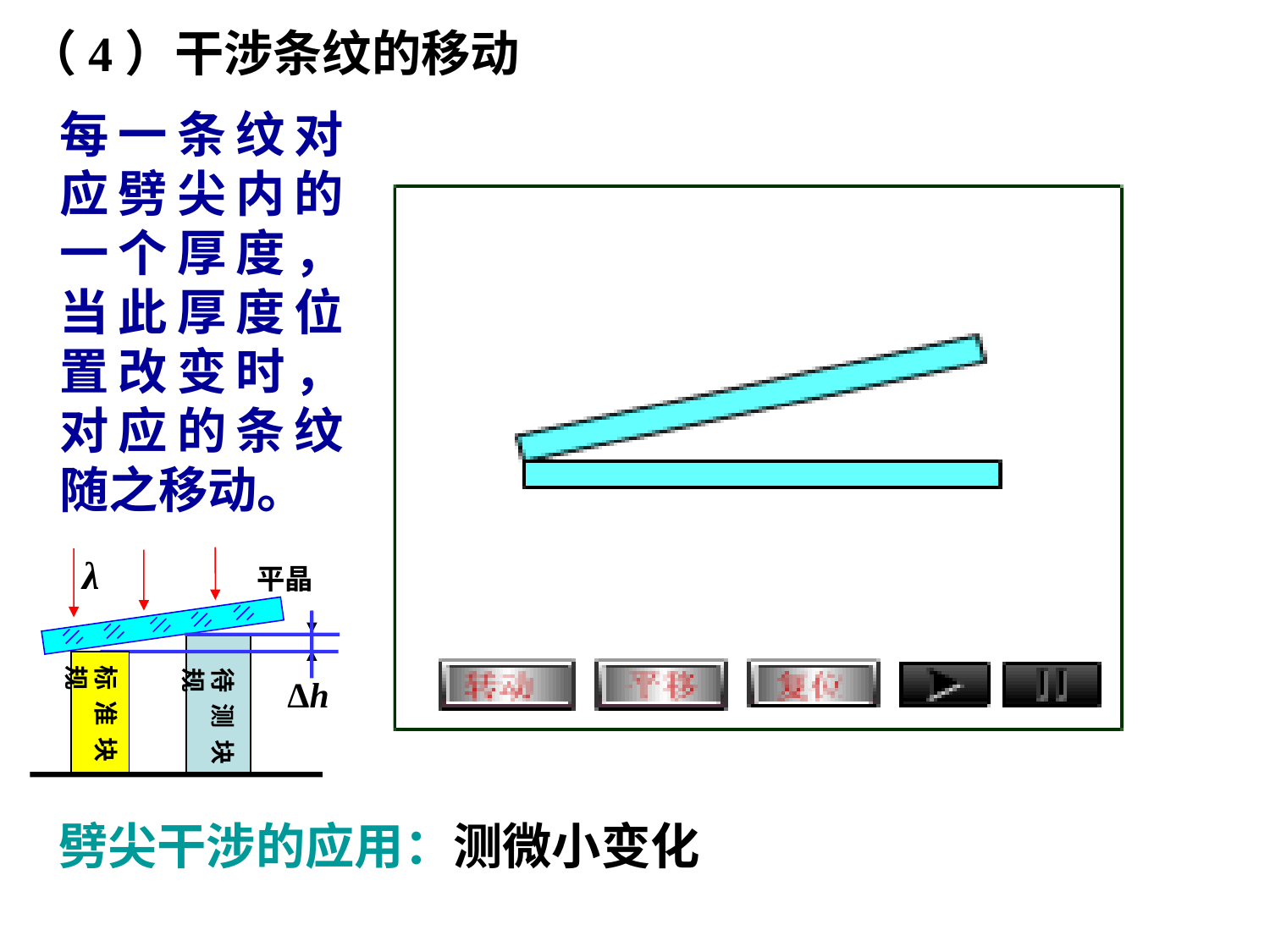

（4）干涉条纹的移动
每一条纹对应劈尖内的一个厚度，当此厚度位置改变时，对应的条纹随之移动。
λ

平晶

标准块规
待测块规
Δh

劈尖干涉的应用：测微小变化